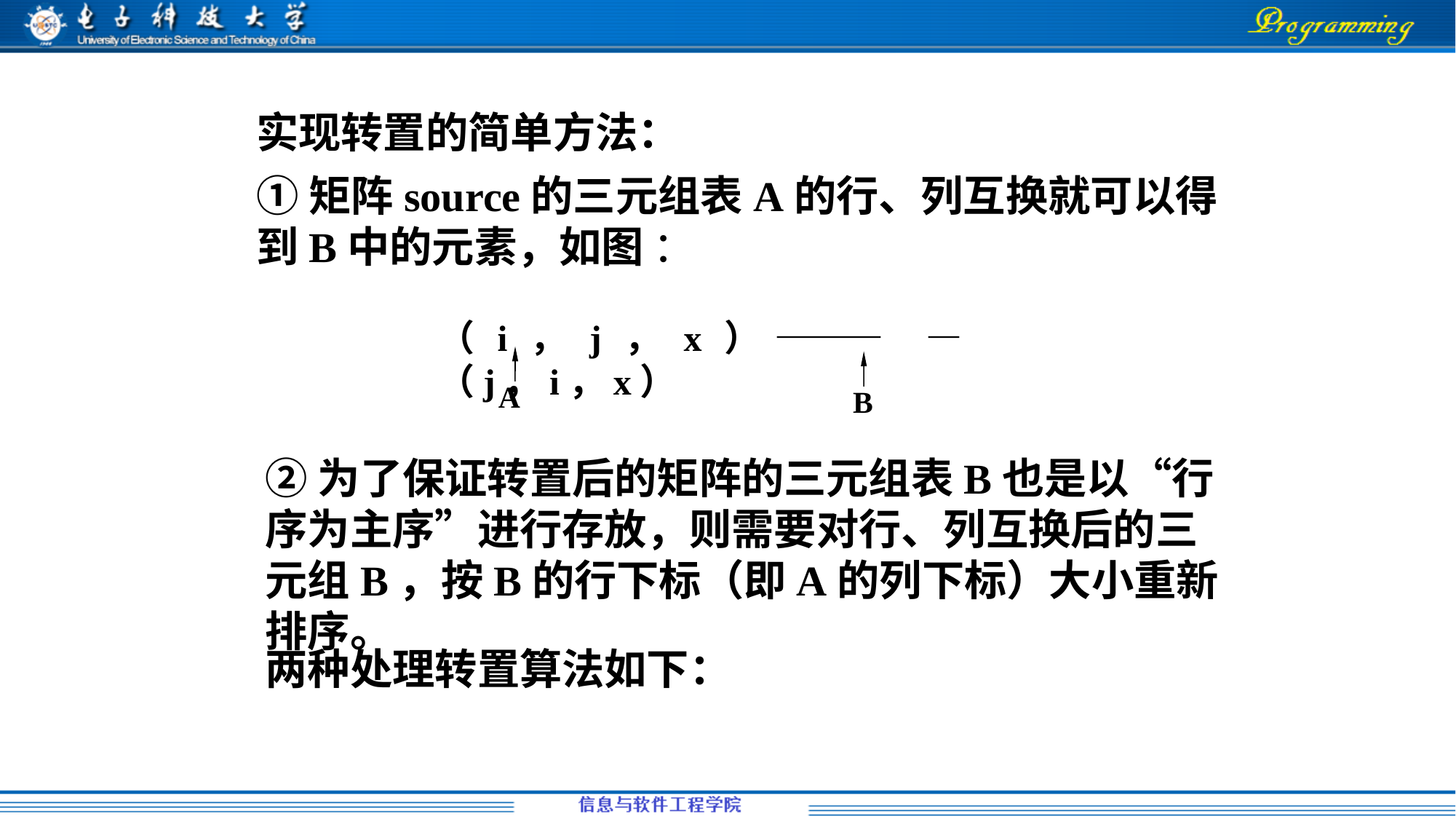

实现转置的简单方法：
①矩阵source的三元组表A的行、列互换就可以得到B中的元素，如图 ：
（i，j，x）————（j，i，x）

 A

 B
②为了保证转置后的矩阵的三元组表B也是以“行序为主序”进行存放，则需要对行、列互换后的三元组B，按B的行下标（即A的列下标）大小重新排序。
两种处理转置算法如下：